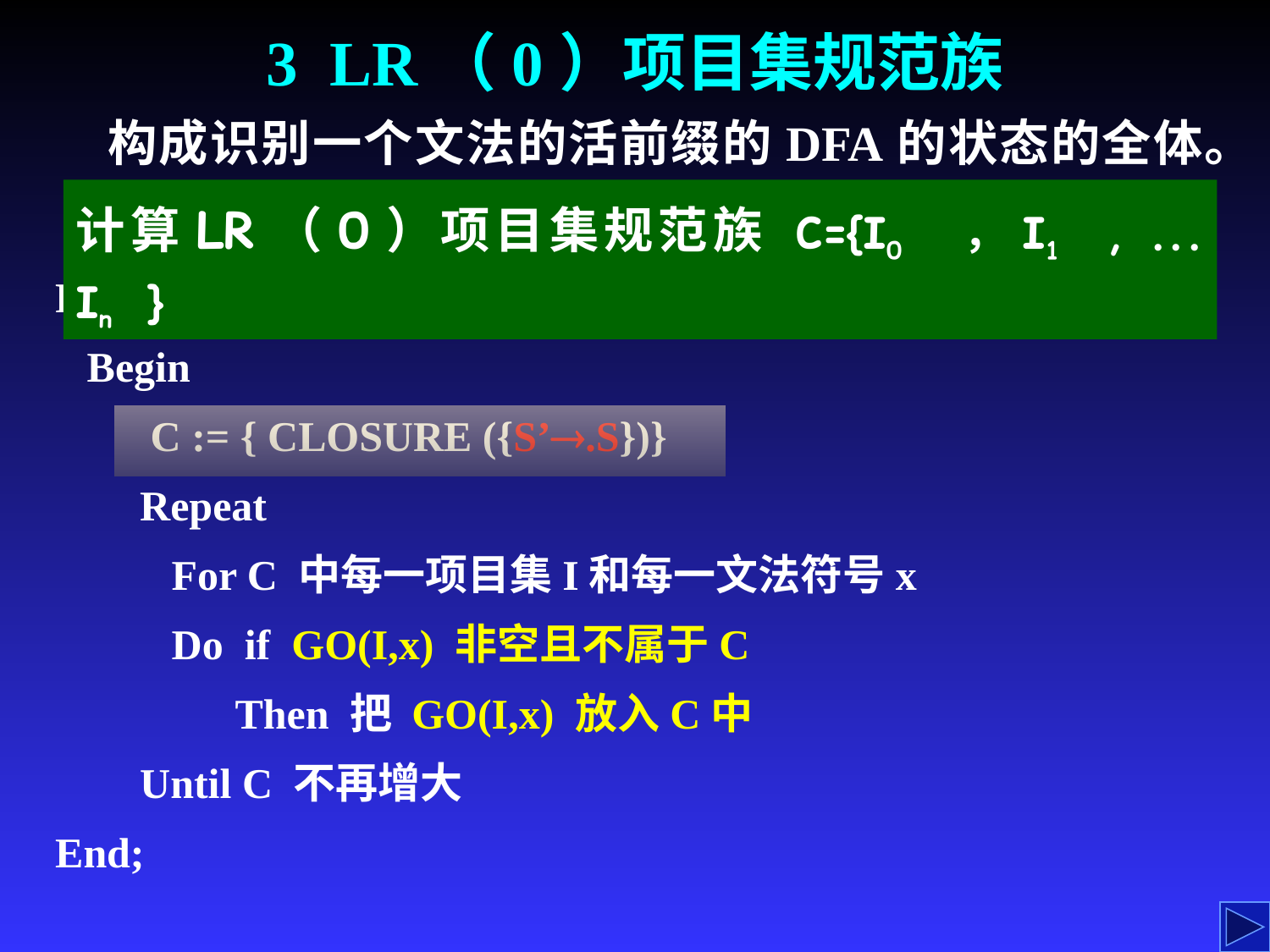

3  LR（0）项目集规范族
构成识别一个文法的活前缀的DFA的状态的全体。
计算LR（0）项目集规范族 C={I0  ，I1  , ... In  }
Procedure itemsets(G’);
   Begin
         C := { CLOSURE ({S’→.S})}
        Repeat
           For C 中每一项目集I和每一文法符号x
           Do  if  GO(I,x) 非空且不属于C
                 Then 把 GO(I,x) 放入C中
        Until C 不再增大
End;